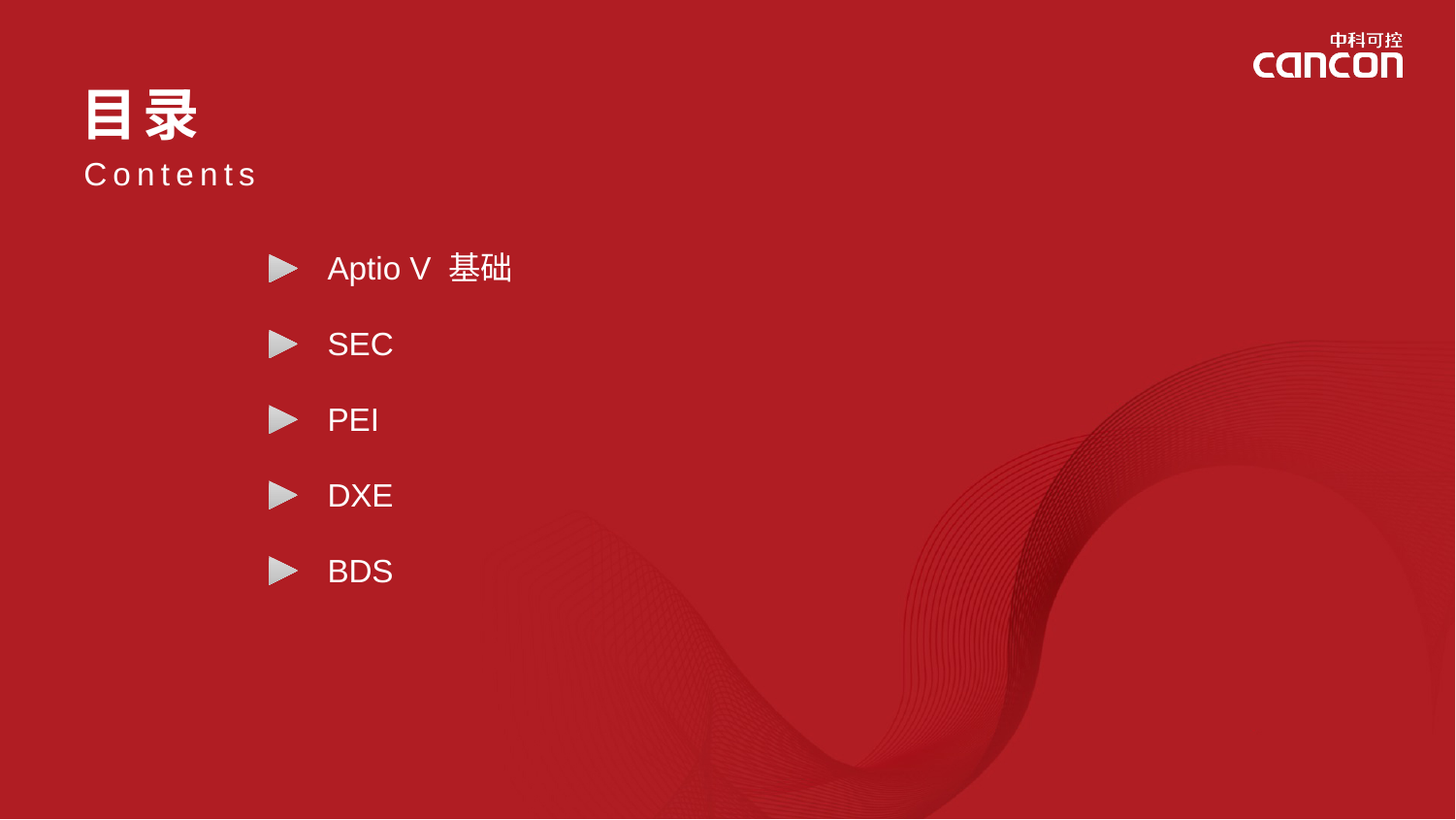

Aptio V 基础

SEC

PEI

DXE

BDS